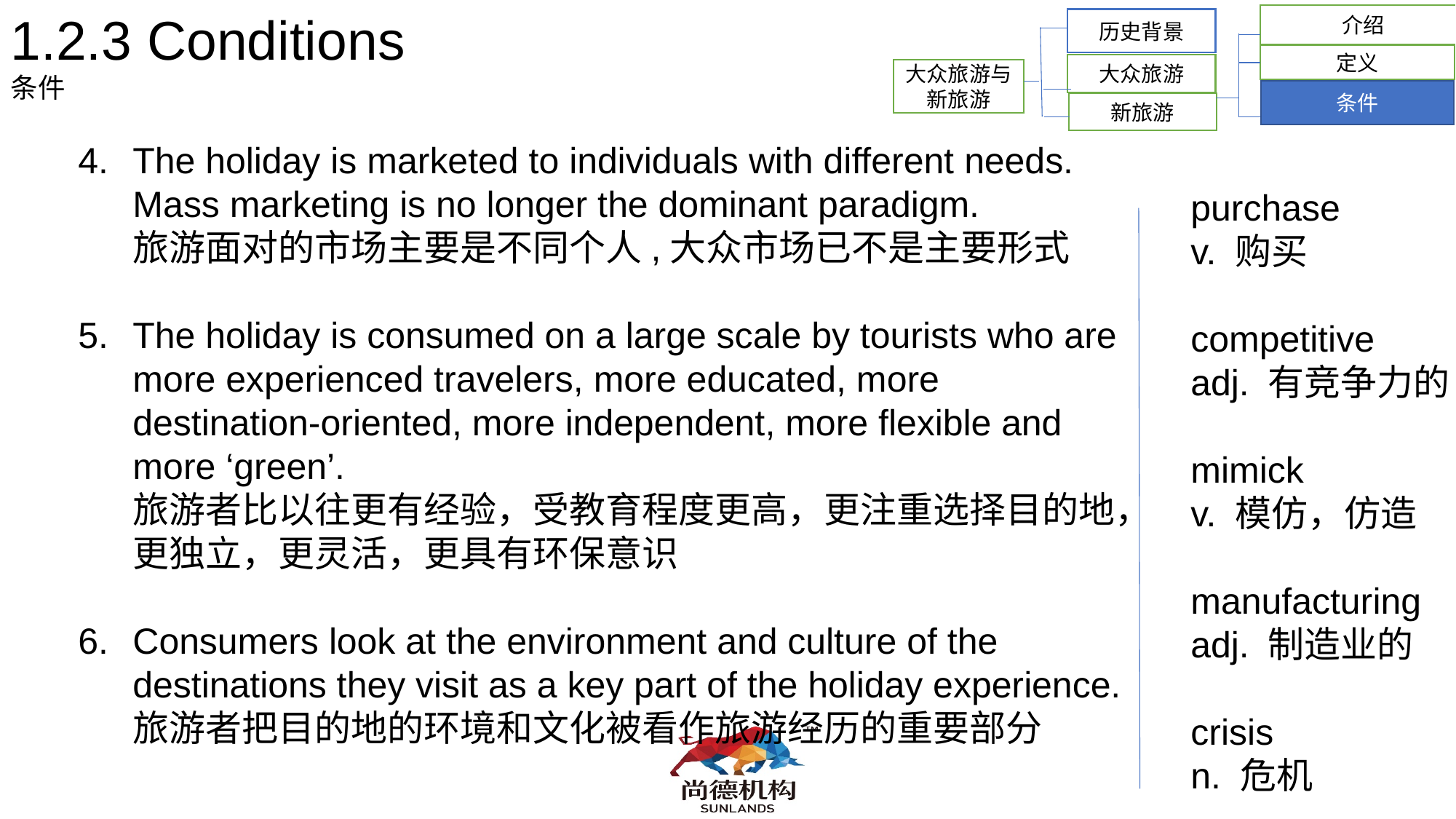

1.2.3 Conditions
条件
 介绍
历史背景
定义
大众旅游
大众旅游与新旅游
条件
新旅游
The holiday is marketed to individuals with different needs. Mass marketing is no longer the dominant paradigm.
旅游面对的市场主要是不同个人,大众市场已不是主要形式

The holiday is consumed on a large scale by tourists who are more experienced travelers, more educated, more destination-oriented, more independent, more flexible and more ‘green’.
旅游者比以往更有经验，受教育程度更高，更注重选择目的地，更独立，更灵活，更具有环保意识

Consumers look at the environment and culture of the destinations they visit as a key part of the holiday experience.旅游者把目的地的环境和文化被看作旅游经历的重要部分
 purchase
 v. 购买

 competitive
 adj. 有竞争力的

 mimick
 v. 模仿，仿造

 manufacturing
 adj. 制造业的

 crisis
 n. 危机